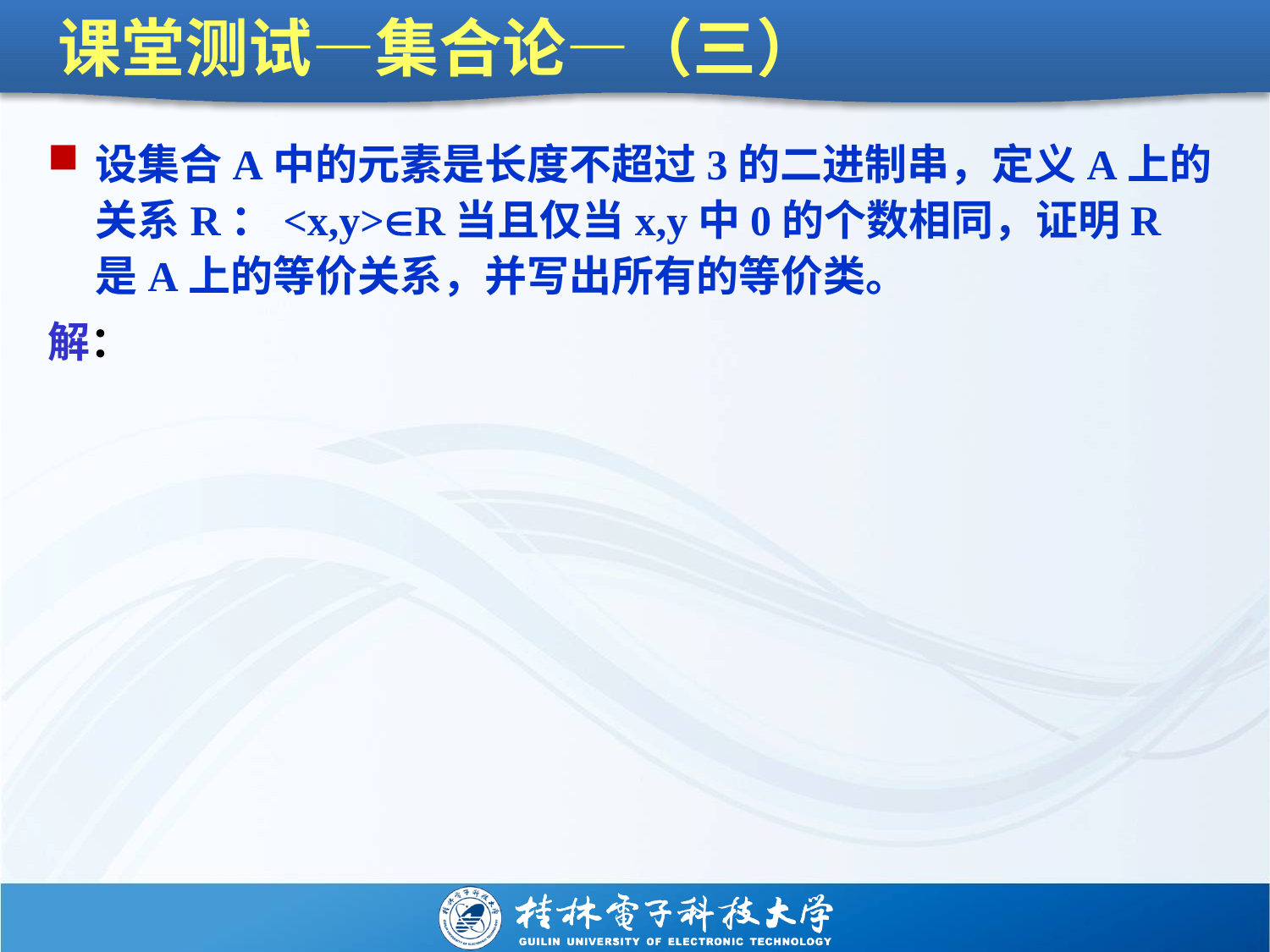

# 课堂测试—集合论—（三）
设集合A中的元素是长度不超过3的二进制串，定义A上的关系R：<x,y>∈R当且仅当x,y中0的个数相同，证明R是A上的等价关系，并写出所有的等价类。
解：

8